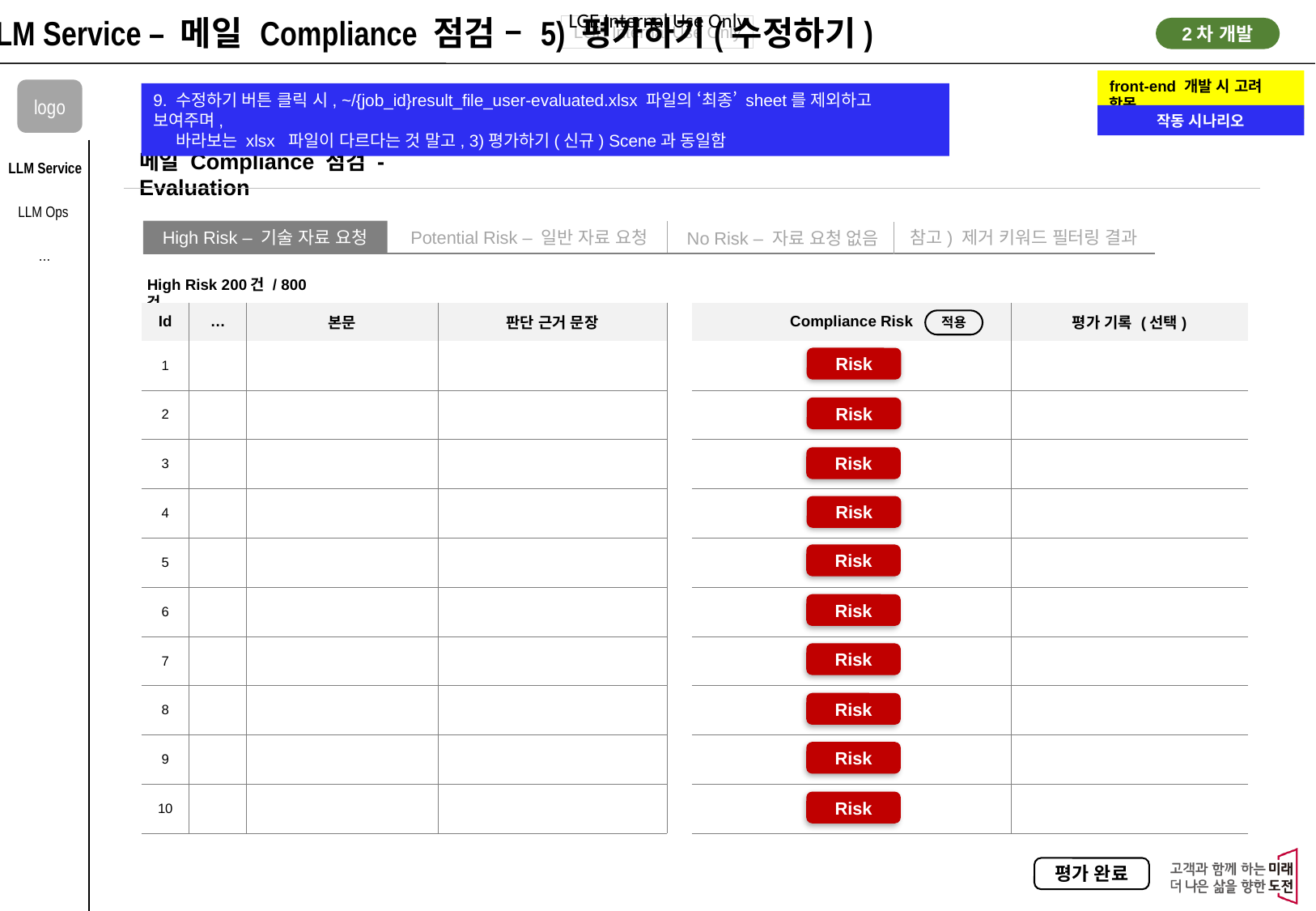

LLM Service – 메일 Compliance 점검 – 5) 평가하기(수정하기)
2차 개발
front-end 개발 시 고려 항목
logo
9. 수정하기 버튼 클릭 시, ~/{job_id}result_file_user-evaluated.xlsx 파일의 ‘최종’ sheet를 제외하고 보여주며,
    바라보는 xlsx  파일이 다르다는 것 말고, 3)평가하기(신규) Scene과 동일함
작동 시나리오
메일 Compliance 점검 - Evaluation
LLM Service
LLM Ops
High Risk – 기술 자료 요청
Potential Risk – 일반 자료 요청
참고) 제거 키워드 필터링 결과
No Risk – 자료 요청 없음
…
High Risk 200건 / 800건
| Id | … | 본문 | 판단 근거 문장 |
| --- | --- | --- | --- |
| 1 |  |  |  |
| 2 |  |  |  |
| 3 |  |  |  |
| 4 |  |  |  |
| 5 |  |  |  |
| 6 |  |  |  |
| 7 |  |  |  |
| 8 |  |  |  |
| 9 |  |  |  |
| 10 |  |  |  |
| Compliance Risk | 평가 기록 (선택) |
| --- | --- |
|  |  |
|  |  |
|  |  |
|  |  |
|  |  |
|  |  |
|  |  |
|  |  |
|  |  |
|  |  |
적용
Risk
Risk
Risk
Risk
Risk
Risk
Risk
Risk
Risk
Risk
평가 완료